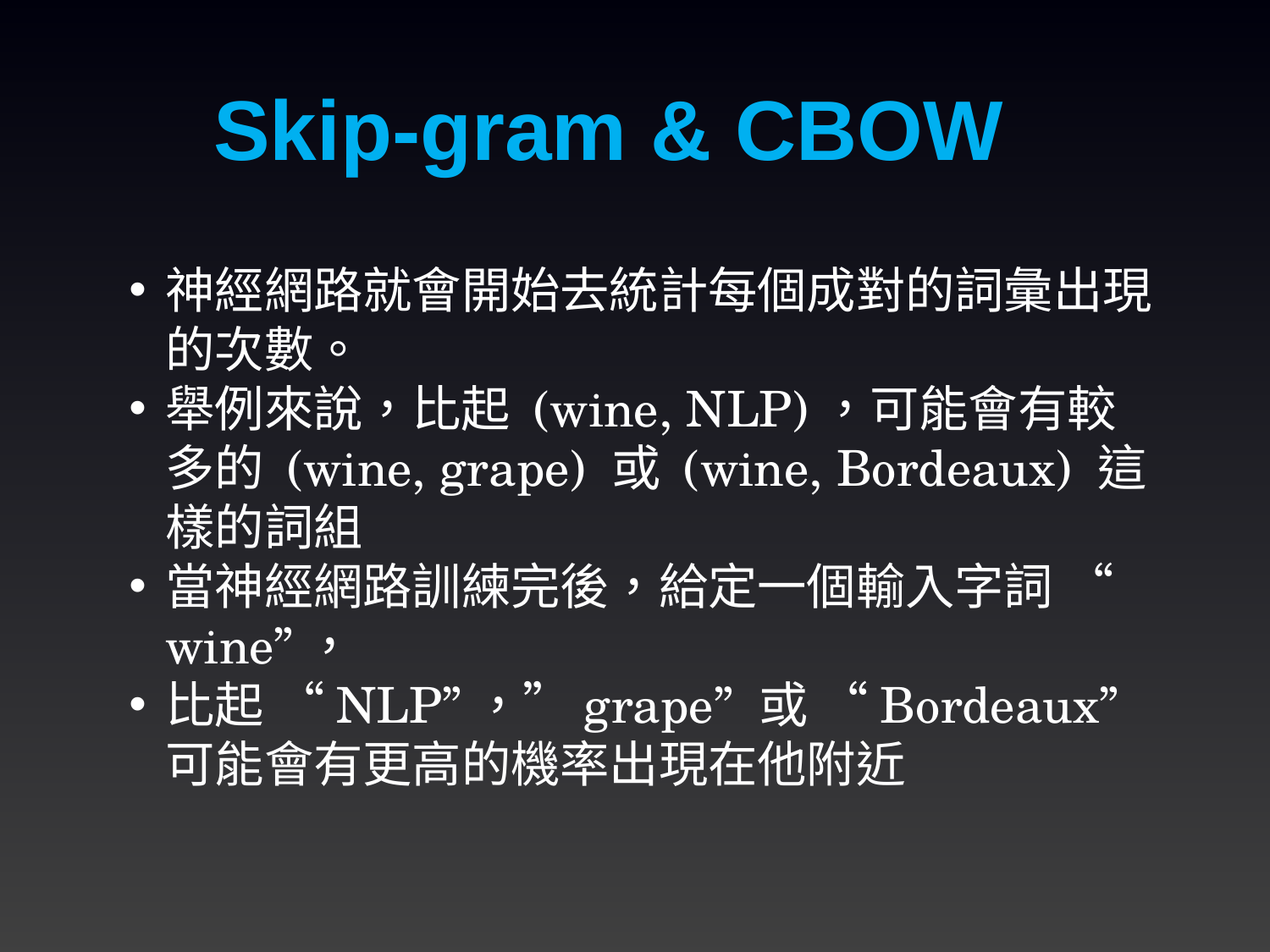

Skip-gram & CBOW
神經網路就會開始去統計每個成對的詞彙出現的次數。
舉例來說，比起 (wine, NLP)，可能會有較多的 (wine, grape) 或 (wine, Bordeaux) 這樣的詞組
當神經網路訓練完後，給定一個輸入字詞 “wine”，
比起 “NLP”，”grape” 或 “Bordeaux” 可能會有更高的機率出現在他附近